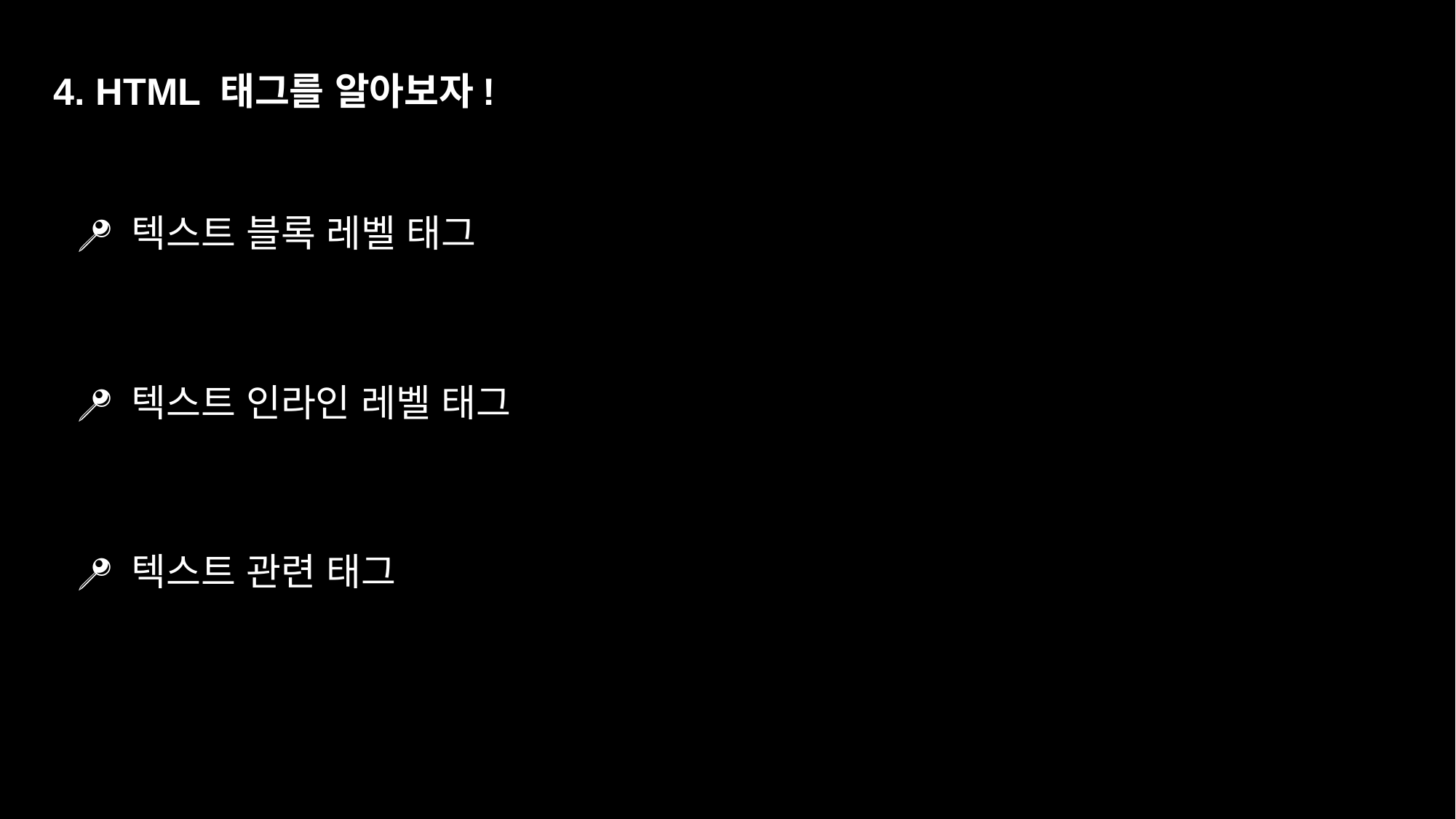

4. HTML 태그를 알아보자!
📍 텍스트 블록 레벨 태그
📍 텍스트 인라인 레벨 태그
📍 텍스트 관련 태그